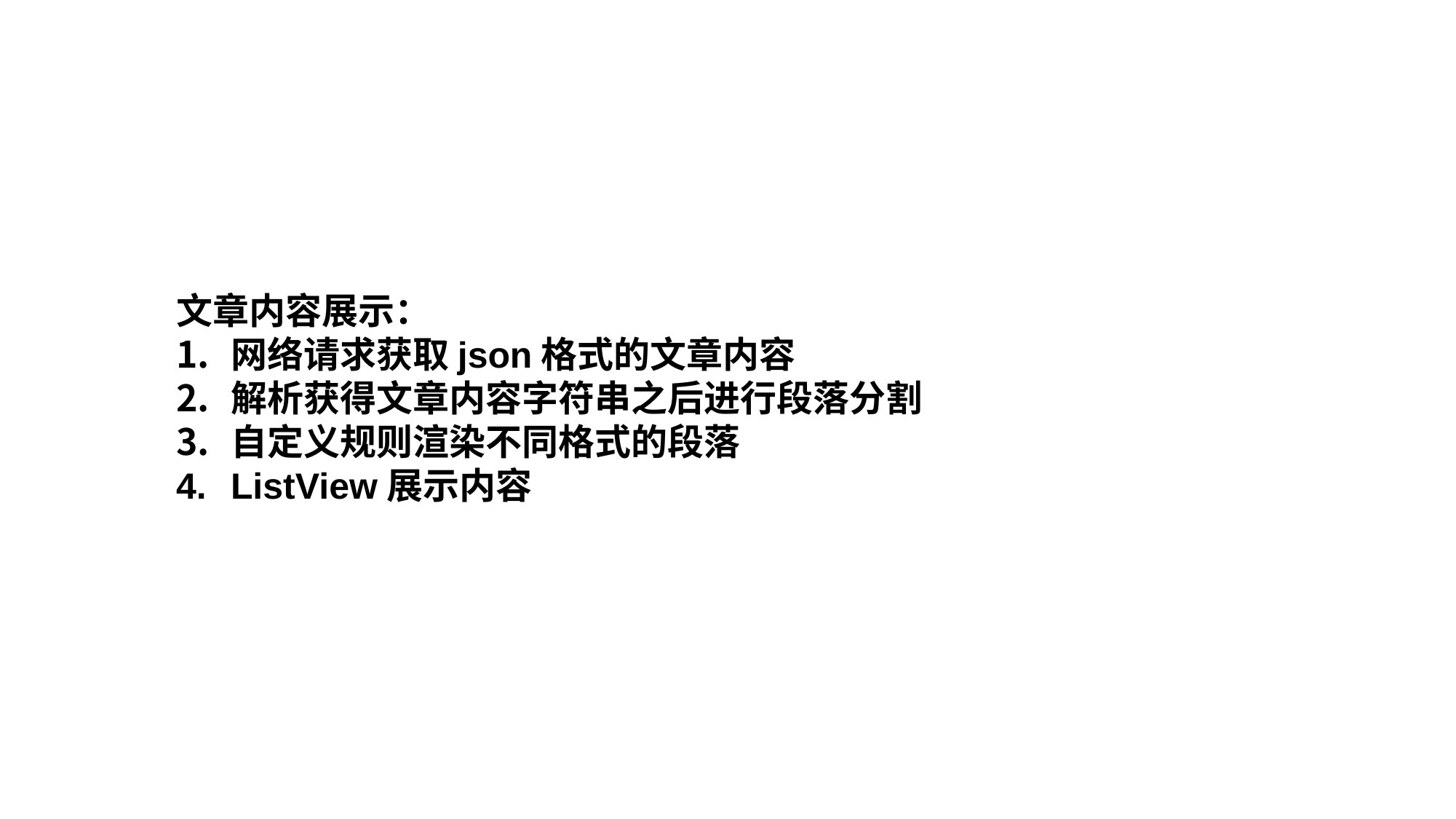

文章内容展示：
网络请求获取json格式的文章内容
解析获得文章内容字符串之后进行段落分割
自定义规则渲染不同格式的段落
ListView展示内容